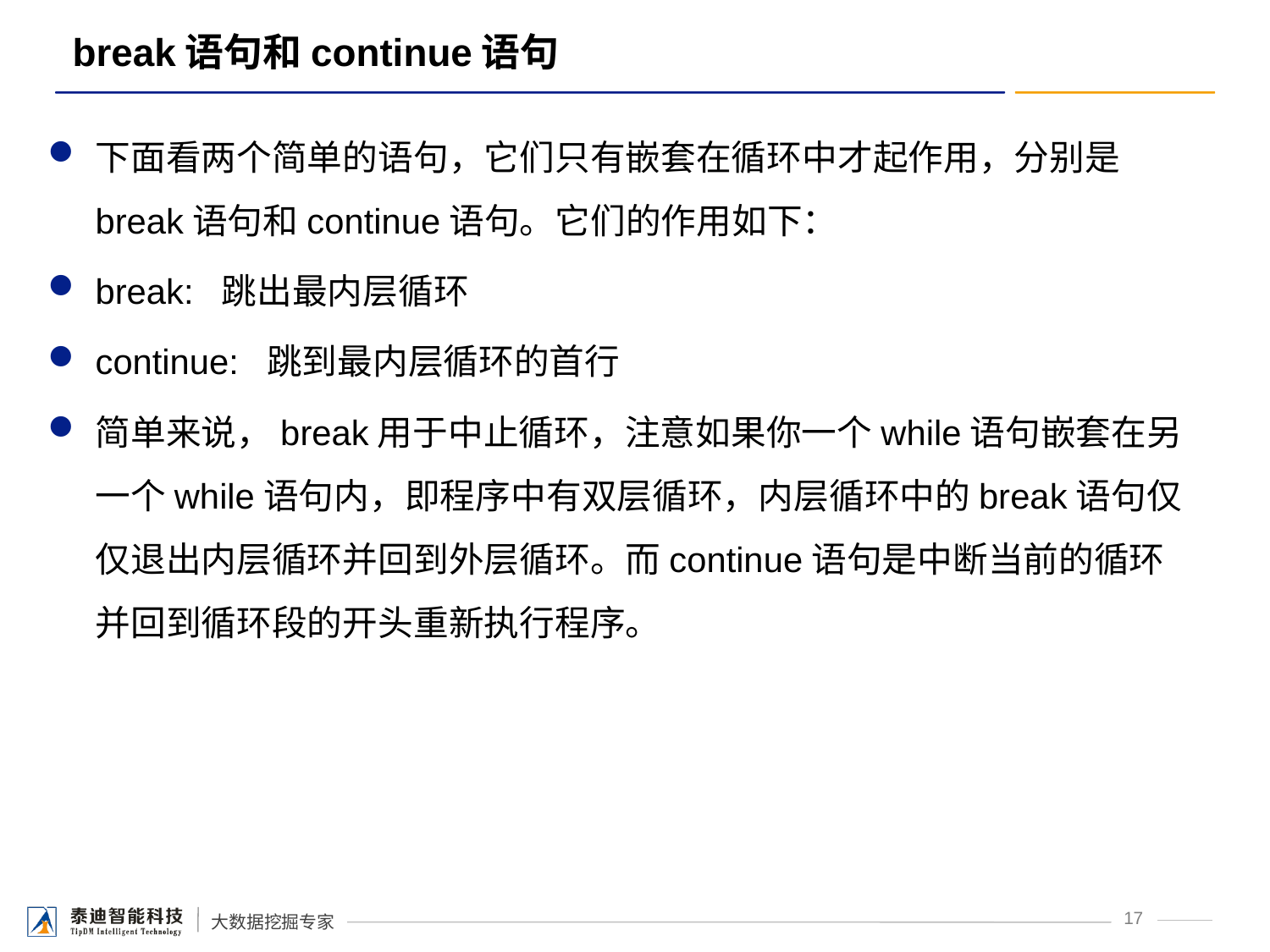

# break语句和continue语句
下面看两个简单的语句，它们只有嵌套在循环中才起作用，分别是break语句和continue语句。它们的作用如下：
break:  跳出最内层循环
continue:  跳到最内层循环的首行
简单来说，break用于中止循环，注意如果你一个while语句嵌套在另一个while语句内，即程序中有双层循环，内层循环中的break语句仅仅退出内层循环并回到外层循环。而continue语句是中断当前的循环并回到循环段的开头重新执行程序。